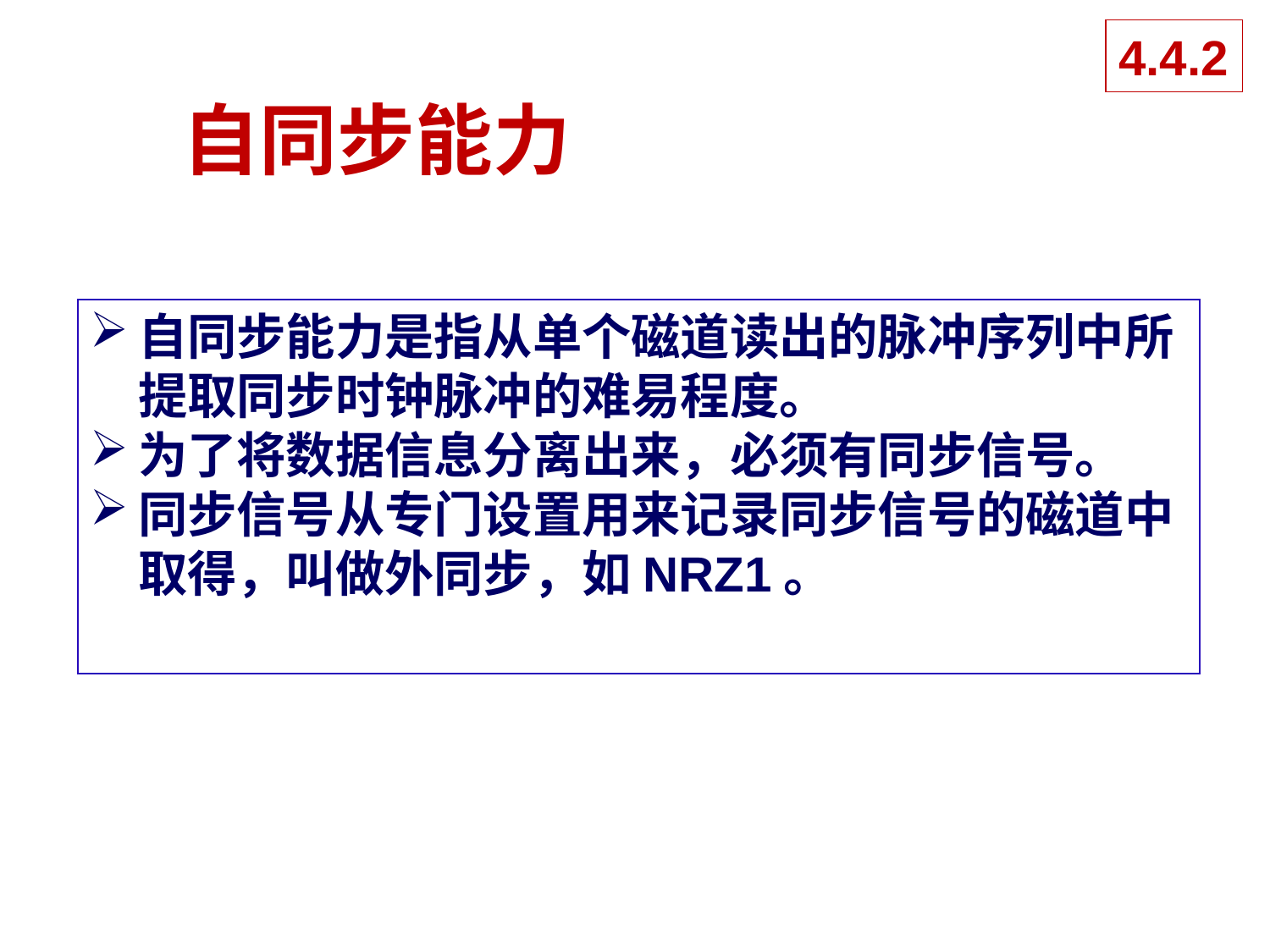

4.4.2
# 自同步能力
自同步能力是指从单个磁道读出的脉冲序列中所提取同步时钟脉冲的难易程度。
为了将数据信息分离出来，必须有同步信号。
同步信号从专门设置用来记录同步信号的磁道中取得，叫做外同步，如NRZ1。